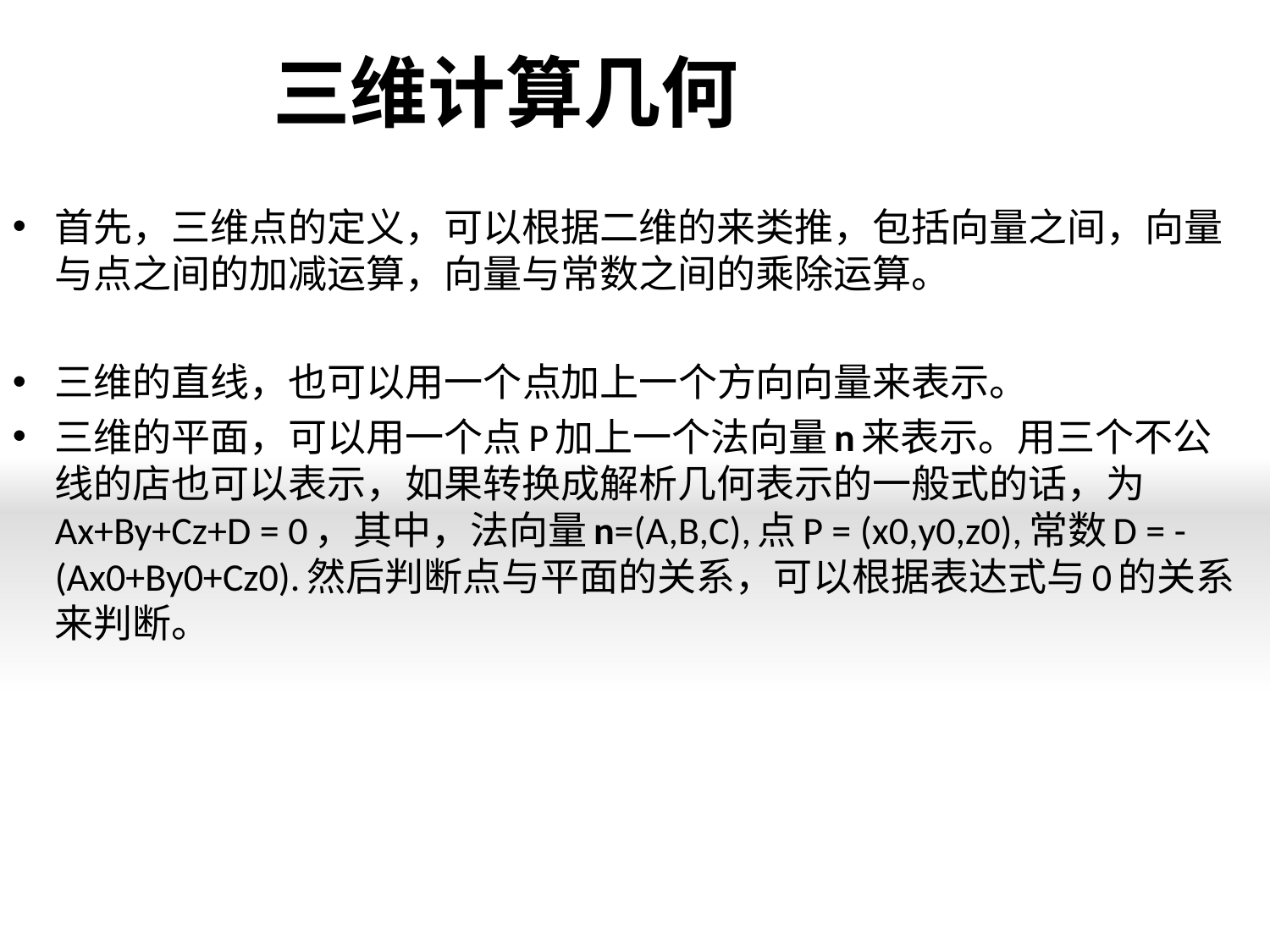

三维计算几何
首先，三维点的定义，可以根据二维的来类推，包括向量之间，向量与点之间的加减运算，向量与常数之间的乘除运算。

三维的直线，也可以用一个点加上一个方向向量来表示。
三维的平面，可以用一个点P加上一个法向量n来表示。用三个不公线的店也可以表示，如果转换成解析几何表示的一般式的话，为Ax+By+Cz+D = 0，其中，法向量n=(A,B,C),点P = (x0,y0,z0),常数D = -(Ax0+By0+Cz0).然后判断点与平面的关系，可以根据表达式与0的关系来判断。